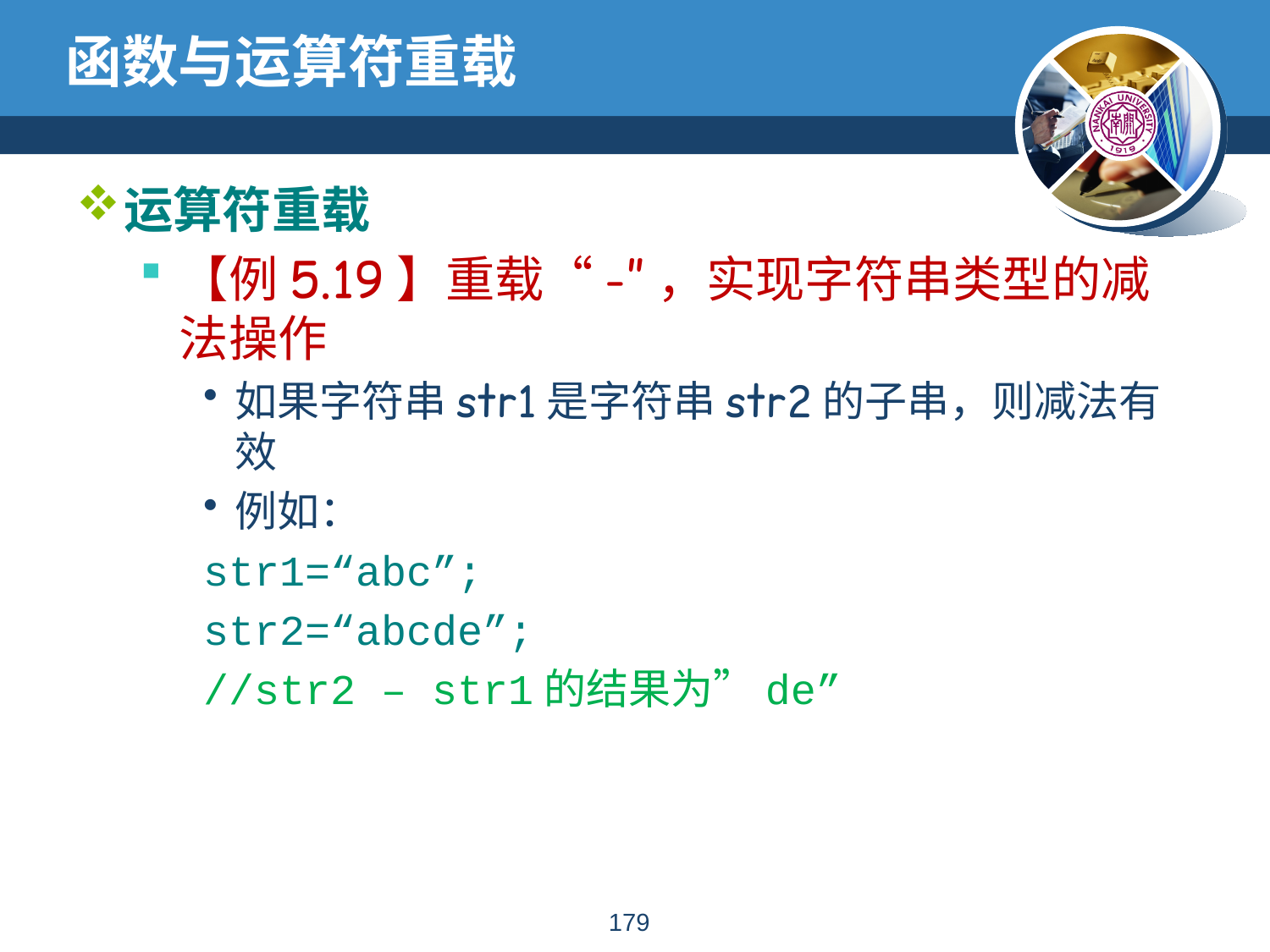

# 函数与运算符重载
运算符重载
【例5.19】重载“-”，实现字符串类型的减法操作
如果字符串str1是字符串str2的子串，则减法有效
例如：
str1=“abc”;
str2=“abcde”;
//str2 – str1的结果为”de”

179